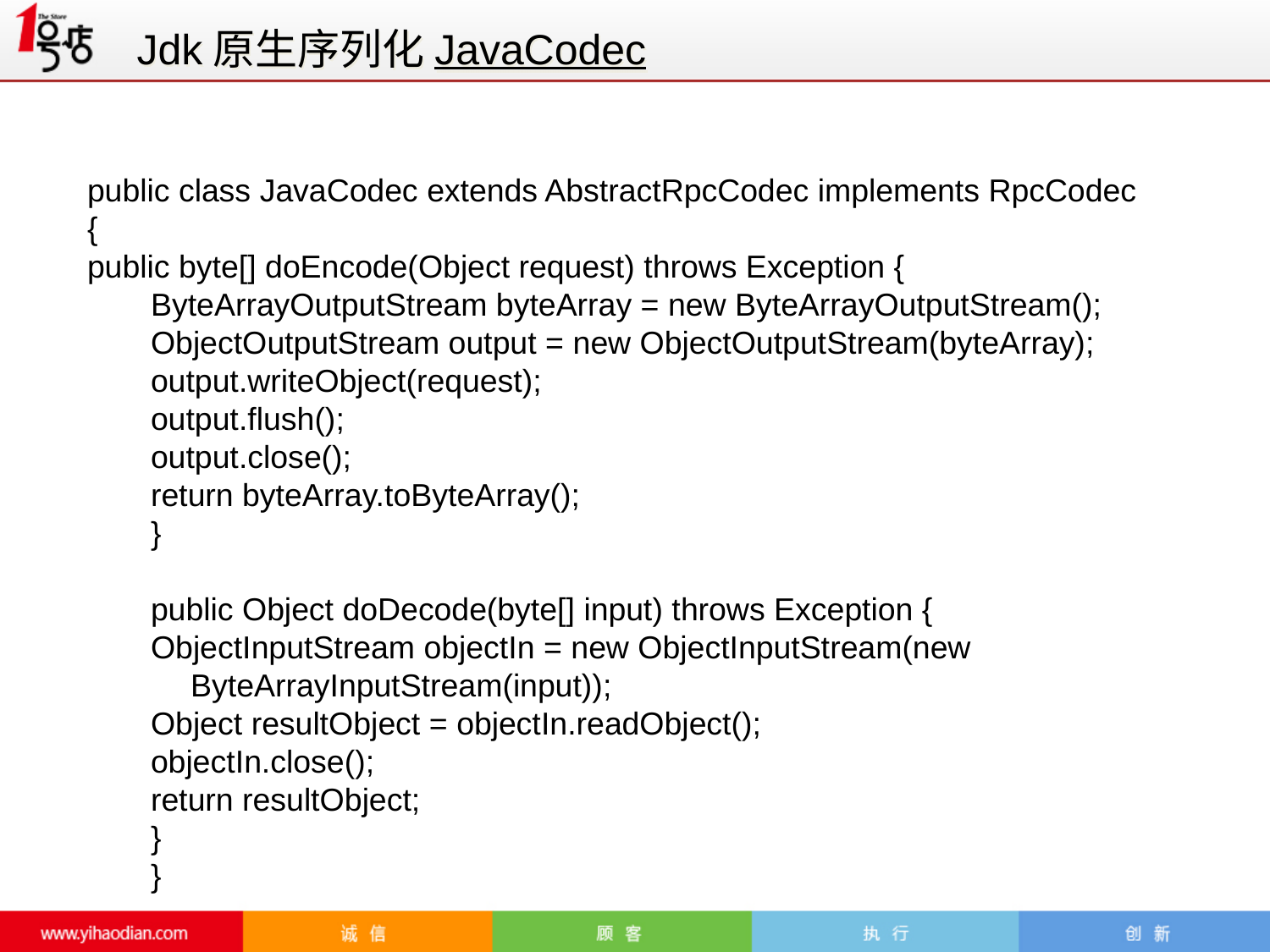

Jdk原生序列化JavaCodec

public class JavaCodec extends AbstractRpcCodec implements RpcCodec {
public byte[] doEncode(Object request) throws Exception {
ByteArrayOutputStream byteArray = new ByteArrayOutputStream();
ObjectOutputStream output = new ObjectOutputStream(byteArray);
output.writeObject(request);
output.flush();
output.close();
return byteArray.toByteArray();
}

public Object doDecode(byte[] input) throws Exception {
ObjectInputStream objectIn = new ObjectInputStream(new ByteArrayInputStream(input));
Object resultObject = objectIn.readObject();
objectIn.close();
return resultObject;
}
}